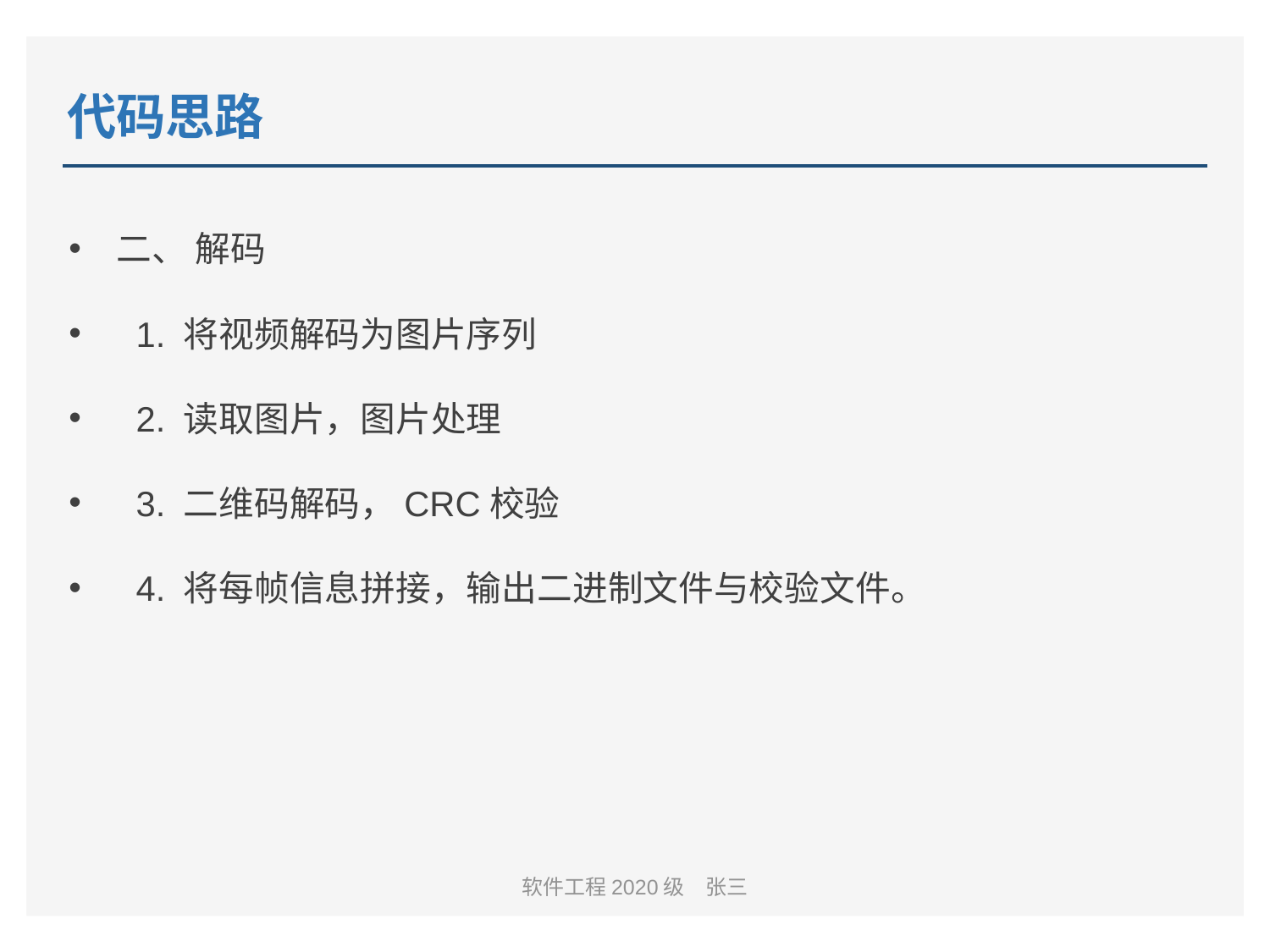

# 代码思路
二、 解码
  1. 将视频解码为图片序列
  2. 读取图片，图片处理
  3. 二维码解码，CRC校验
  4. 将每帧信息拼接，输出二进制文件与校验文件。

软件工程2020级　张三
4